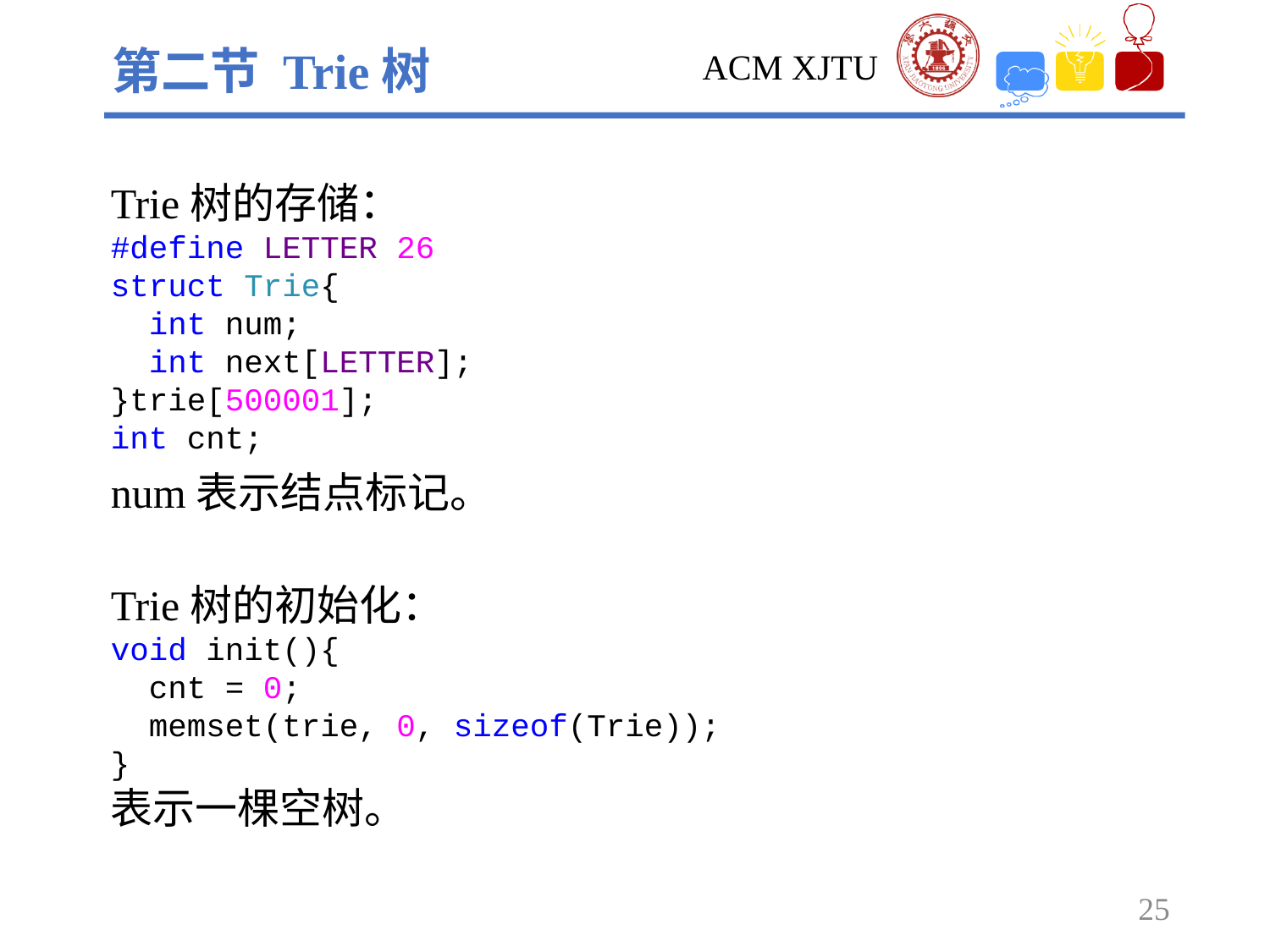

第二节 Trie树
Trie树的存储：
#define LETTER 26
struct Trie{
  int num;
  int next[LETTER];
}trie[500001];
int cnt;
num表示结点标记。
Trie树的初始化：
void init(){
  cnt = 0;
  memset(trie, 0, sizeof(Trie));
}
表示一棵空树。
25